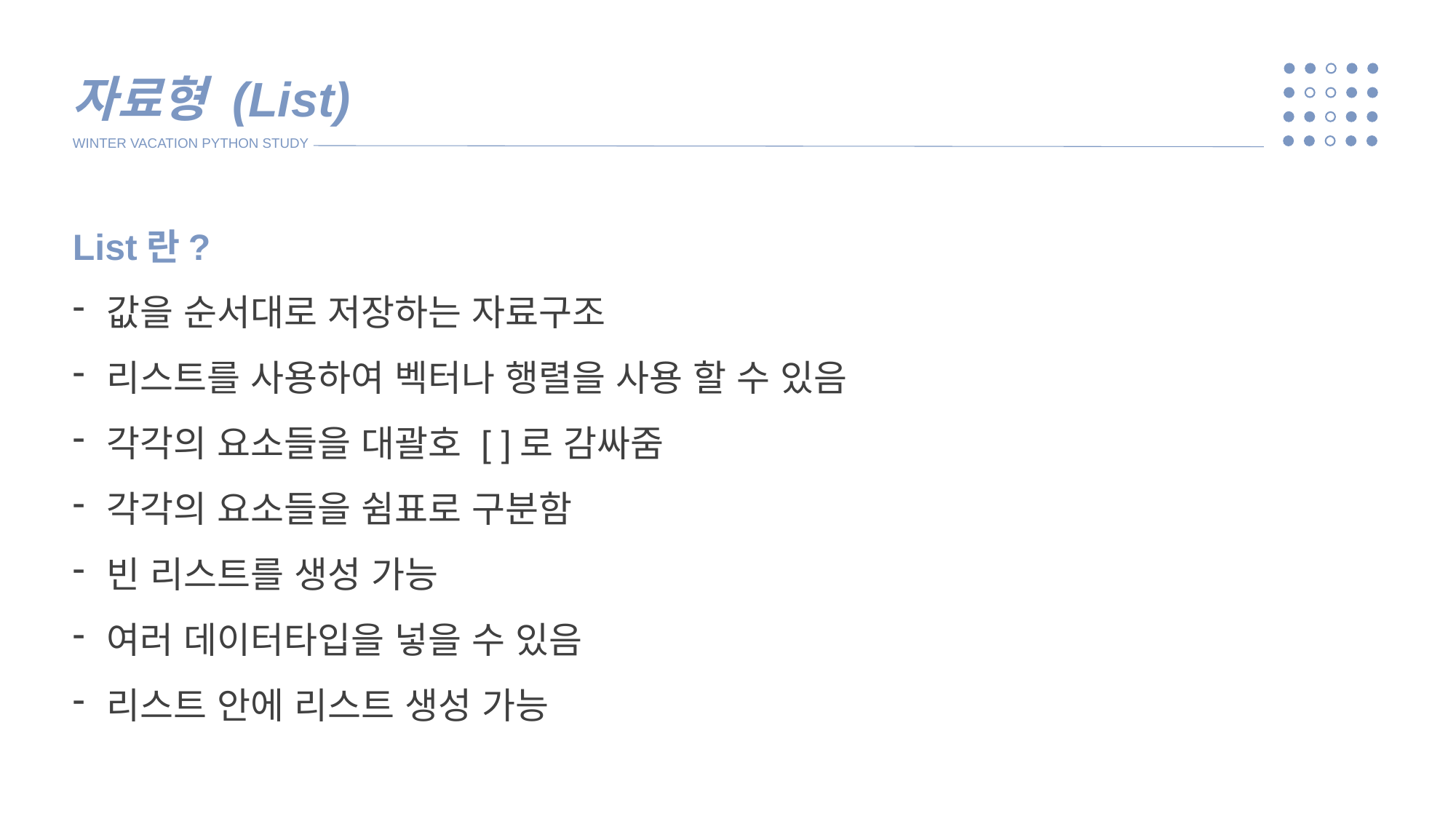

자료형 (List)
WINTER VACATION PYTHON STUDY

List란?
값을 순서대로 저장하는 자료구조
리스트를 사용하여 벡터나 행렬을 사용 할 수 있음
각각의 요소들을 대괄호 [ ]로 감싸줌
각각의 요소들을 쉼표로 구분함
빈 리스트를 생성 가능
여러 데이터타입을 넣을 수 있음
리스트 안에 리스트 생성 가능